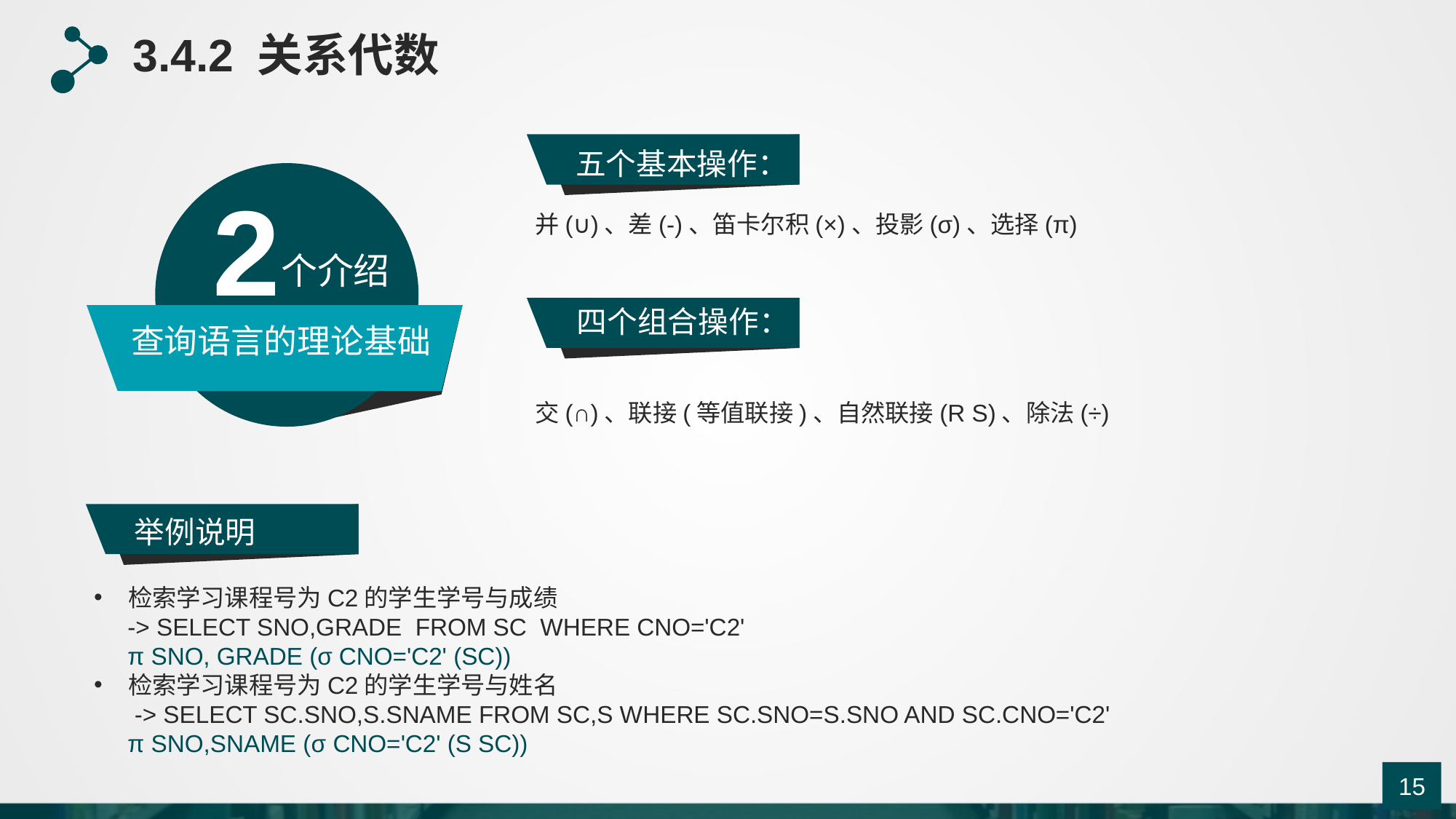

3.4.2 关系代数

五个基本操作：

2
并(∪)、差(-)、笛卡尔积(×)、投影(σ)、选择(π)
个介绍
四个组合操作：

查询语言的理论基础

交(∩)、联接(等值联接)、自然联接(R S)、除法(÷)

举例说明
检索学习课程号为C2的学生学号与成绩
     -> SELECT SNO,GRADE  FROM SC  WHERE CNO='C2'
     π SNO, GRADE (σ CNO='C2' (SC))
检索学习课程号为C2的学生学号与姓名
      -> SELECT SC.SNO,S.SNAME FROM SC,S WHERE SC.SNO=S.SNO AND SC.CNO='C2'
     π SNO,SNAME (σ CNO='C2' (S SC))